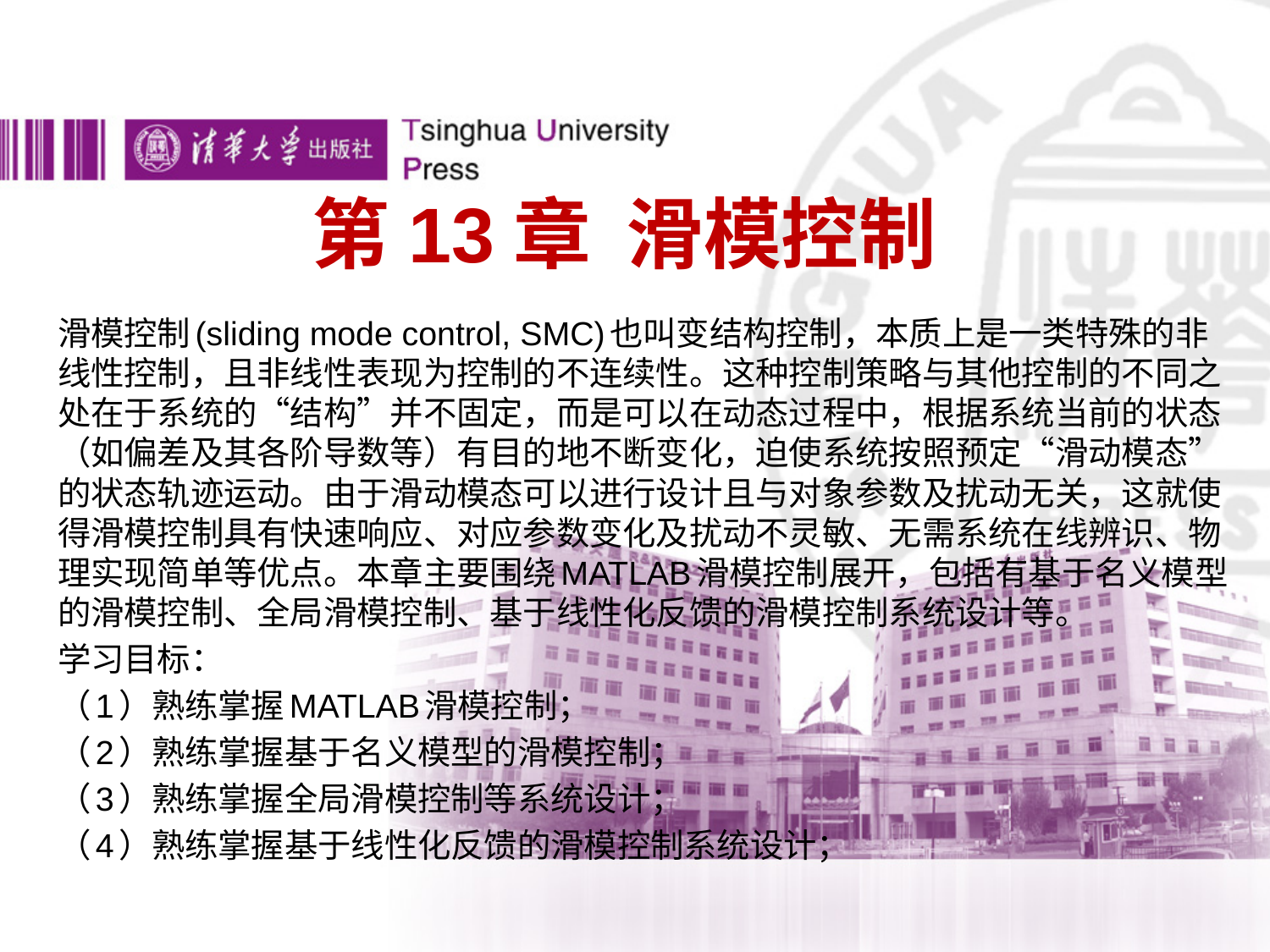

# 第13章  滑模控制
滑模控制(sliding mode control, SMC)也叫变结构控制，本质上是一类特殊的非线性控制，且非线性表现为控制的不连续性。这种控制策略与其他控制的不同之处在于系统的“结构”并不固定，而是可以在动态过程中，根据系统当前的状态（如偏差及其各阶导数等）有目的地不断变化，迫使系统按照预定“滑动模态”的状态轨迹运动。由于滑动模态可以进行设计且与对象参数及扰动无关，这就使得滑模控制具有快速响应、对应参数变化及扰动不灵敏、无需系统在线辨识、物理实现简单等优点。本章主要围绕MATLAB滑模控制展开，包括有基于名义模型的滑模控制、全局滑模控制、基于线性化反馈的滑模控制系统设计等。
学习目标：
（1）熟练掌握MATLAB滑模控制；
（2）熟练掌握基于名义模型的滑模控制；
（3）熟练掌握全局滑模控制等系统设计；
（4）熟练掌握基于线性化反馈的滑模控制系统设计；